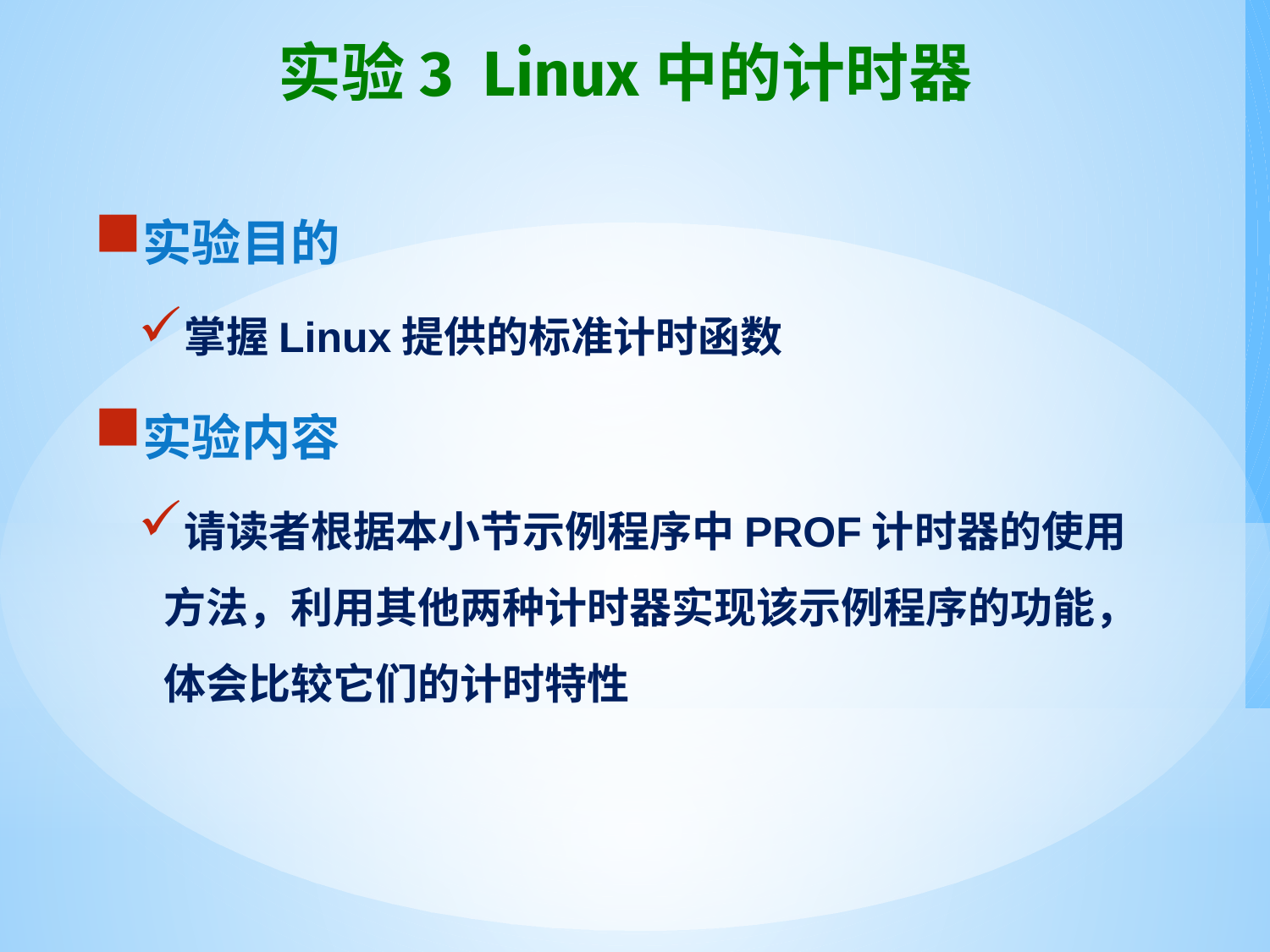

# 实验3  Linux中的计时器
实验目的
掌握Linux提供的标准计时函数
实验内容
请读者根据本小节示例程序中PROF计时器的使用方法，利用其他两种计时器实现该示例程序的功能，体会比较它们的计时特性